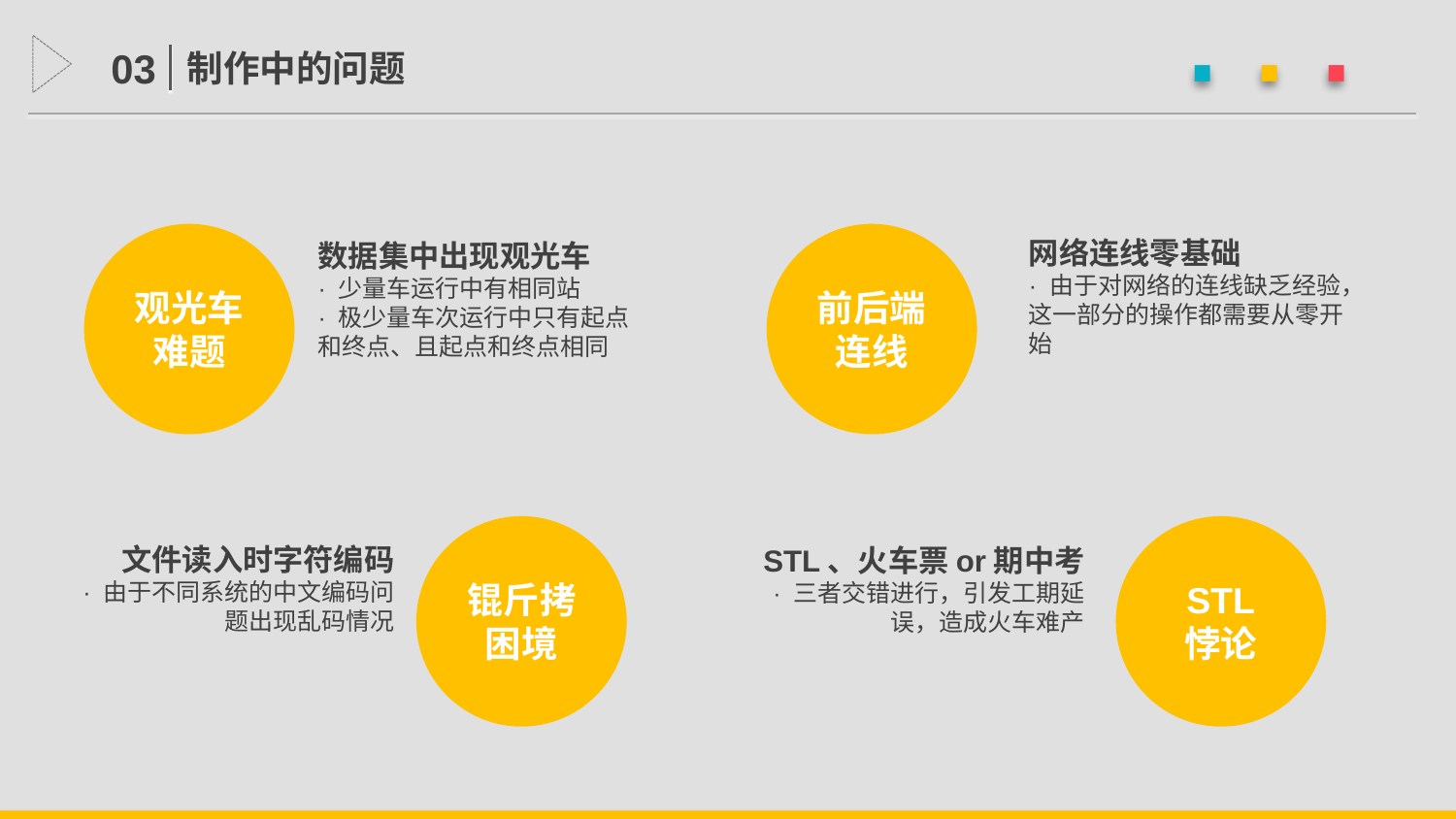

· · ·

03
制作中的问题

观光车难题
前后端连线
网络连线零基础
· 由于对网络的连线缺乏经验，这一部分的操作都需要从零开始
数据集中出现观光车
· 少量车运行中有相同站
· 极少量车次运行中只有起点和终点、且起点和终点相同

锟斤拷
困境
STL
悖论
文件读入时字符编码
· 由于不同系统的中文编码问题出现乱码情况
STL、火车票or期中考
· 三者交错进行，引发工期延误，造成火车难产